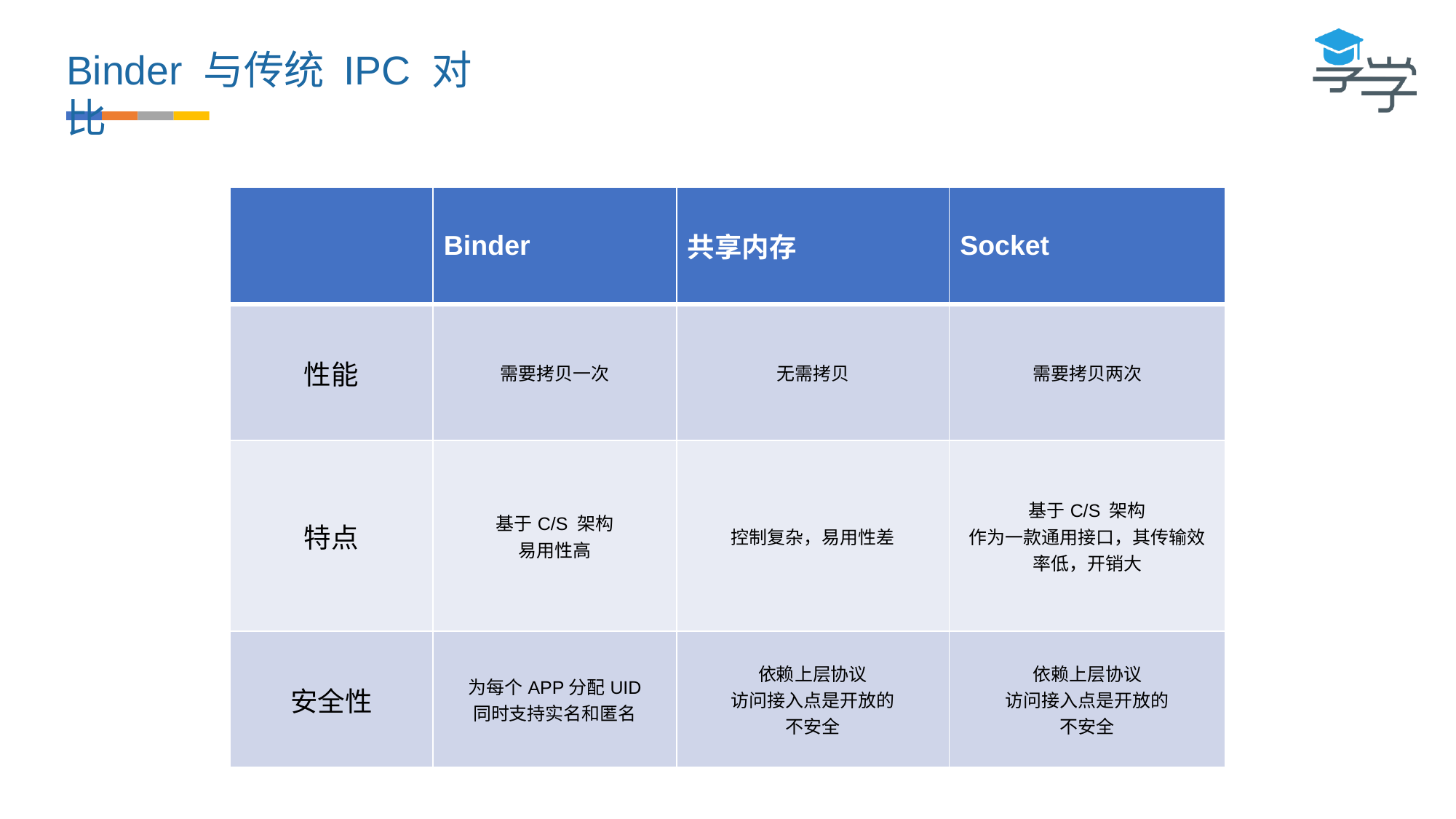

Binder 与传统 IPC 对比

|  | Binder | 共享内存 | Socket |
| --- | --- | --- | --- |
| 性能 | 需要拷贝一次 | 无需拷贝 | 需要拷贝两次 |
| 特点 | 基于C/S 架构 易用性高 | 控制复杂，易用性差 | 基于C/S 架构 作为一款通用接口，其传输效率低，开销大 |
| 安全性 | 为每个APP分配UID 同时支持实名和匿名 | 依赖上层协议 访问接入点是开放的 不安全 | 依赖上层协议 访问接入点是开放的 不安全 |